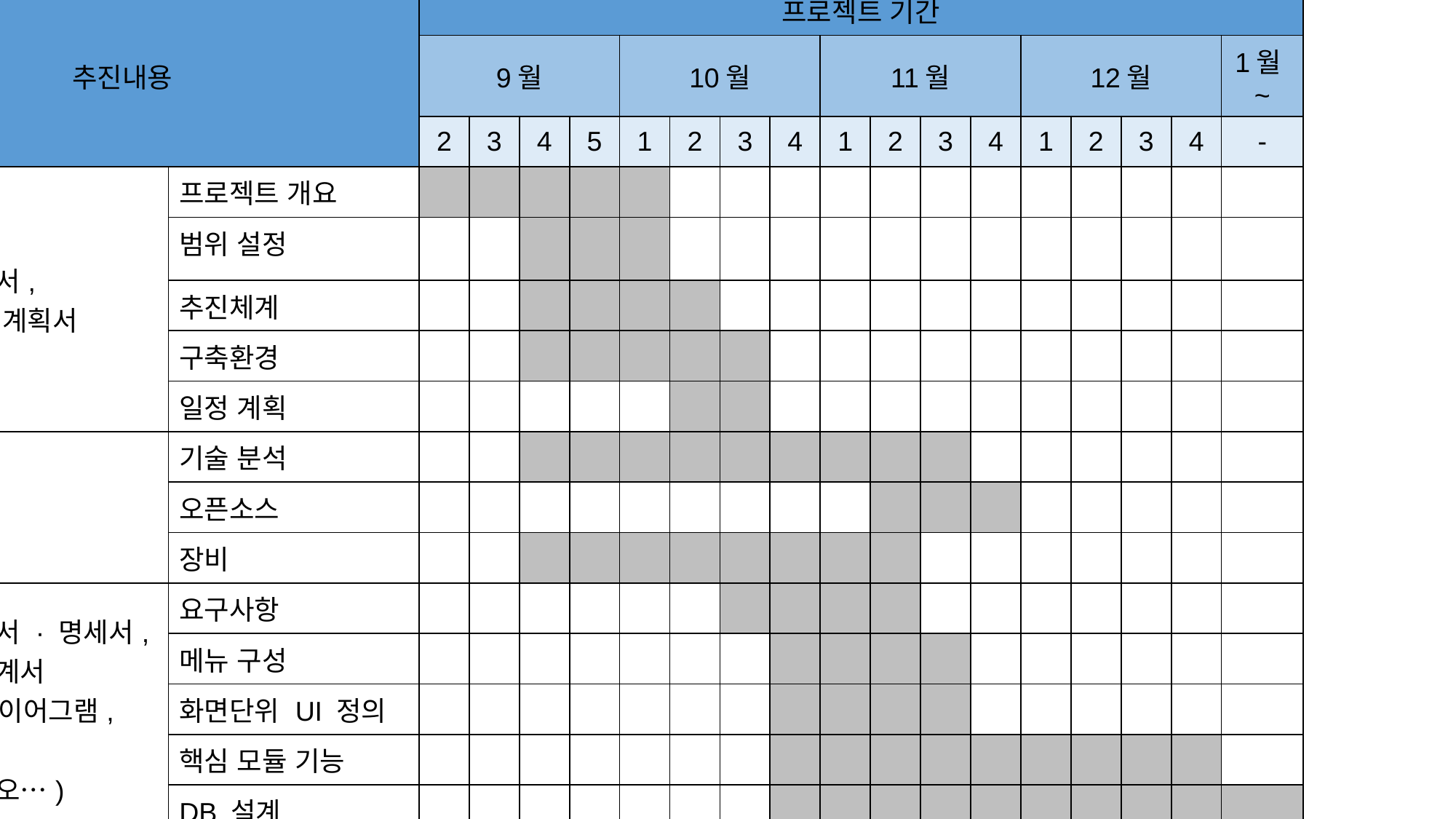

| 구분 | 추진내용 |  | 프로젝트 기간 |  |  |  |  |  |  |  |  |  |  |  |  |  |  |  |  |
| --- | --- | --- | --- | --- | --- | --- | --- | --- | --- | --- | --- | --- | --- | --- | --- | --- | --- | --- | --- |
|  |  |  | 9월 |  |  |  | 10월 |  |  |  | 11월 |  |  |  | 12월 |  |  |  | 1월~ |
|  |  |  | 2 | 3 | 4 | 5 | 1 | 2 | 3 | 4 | 1 | 2 | 3 | 4 | 1 | 2 | 3 | 4 | - |
| 계획 | 프로젝트 요약서, 프로젝트 관리 계획서 | 프로젝트 개요 |  |  |  |  |  |  |  |  |  |  |  |  |  |  |  |  |  |
|  |  | 범위 설정 |  |  |  |  |  |  |  |  |  |  |  |  |  |  |  |  |  |
|  |  | 추진체계 |  |  |  |  |  |  |  |  |  |  |  |  |  |  |  |  |  |
|  |  | 구축환경 |  |  |  |  |  |  |  |  |  |  |  |  |  |  |  |  |  |
|  |  | 일정 계획 |  |  |  |  |  |  |  |  |  |  |  |  |  |  |  |  |  |
| 분석 | 오픈소스 | 기술 분석 |  |  |  |  |  |  |  |  |  |  |  |  |  |  |  |  |  |
|  |  | 오픈소스 |  |  |  |  |  |  |  |  |  |  |  |  |  |  |  |  |  |
|  |  | 장비 |  |  |  |  |  |  |  |  |  |  |  |  |  |  |  |  |  |
| 설계 | 요구사항 정의서 · 명세서, 소프트웨어 설계서 (Use case 다이어그램, 데이터 설계, 사용자 시나리오…) | 요구사항 |  |  |  |  |  |  |  |  |  |  |  |  |  |  |  |  |  |
|  |  | 메뉴 구성 |  |  |  |  |  |  |  |  |  |  |  |  |  |  |  |  |  |
|  |  | 화면단위 UI 정의 |  |  |  |  |  |  |  |  |  |  |  |  |  |  |  |  |  |
|  |  | 핵심 모듈 기능 |  |  |  |  |  |  |  |  |  |  |  |  |  |  |  |  |  |
|  |  | DB 설계 |  |  |  |  |  |  |  |  |  |  |  |  |  |  |  |  |  |
| 구현 | 소스코드 | 디폴트 프로그램 |  |  |  |  |  |  |  |  |  |  |  |  |  |  |  |  |  |
|  |  | 모션인식 연동 |  |  |  |  |  |  |  |  |  |  |  |  |  |  |  |  |  |
|  |  | 학습 |  |  |  |  |  |  |  |  |  |  |  |  |  |  |  |  |  |
|  |  | 기능 구현 |  |  |  |  |  |  |  |  |  |  |  |  |  |  |  |  |  |
| 테스트 | 개발 마무리 | 기능 테스트 |  |  |  |  |  |  |  |  |  |  |  |  |  |  |  |  |  |
|  |  | 성능 테스트 |  |  |  |  |  |  |  |  |  |  |  |  |  |  |  |  |  |